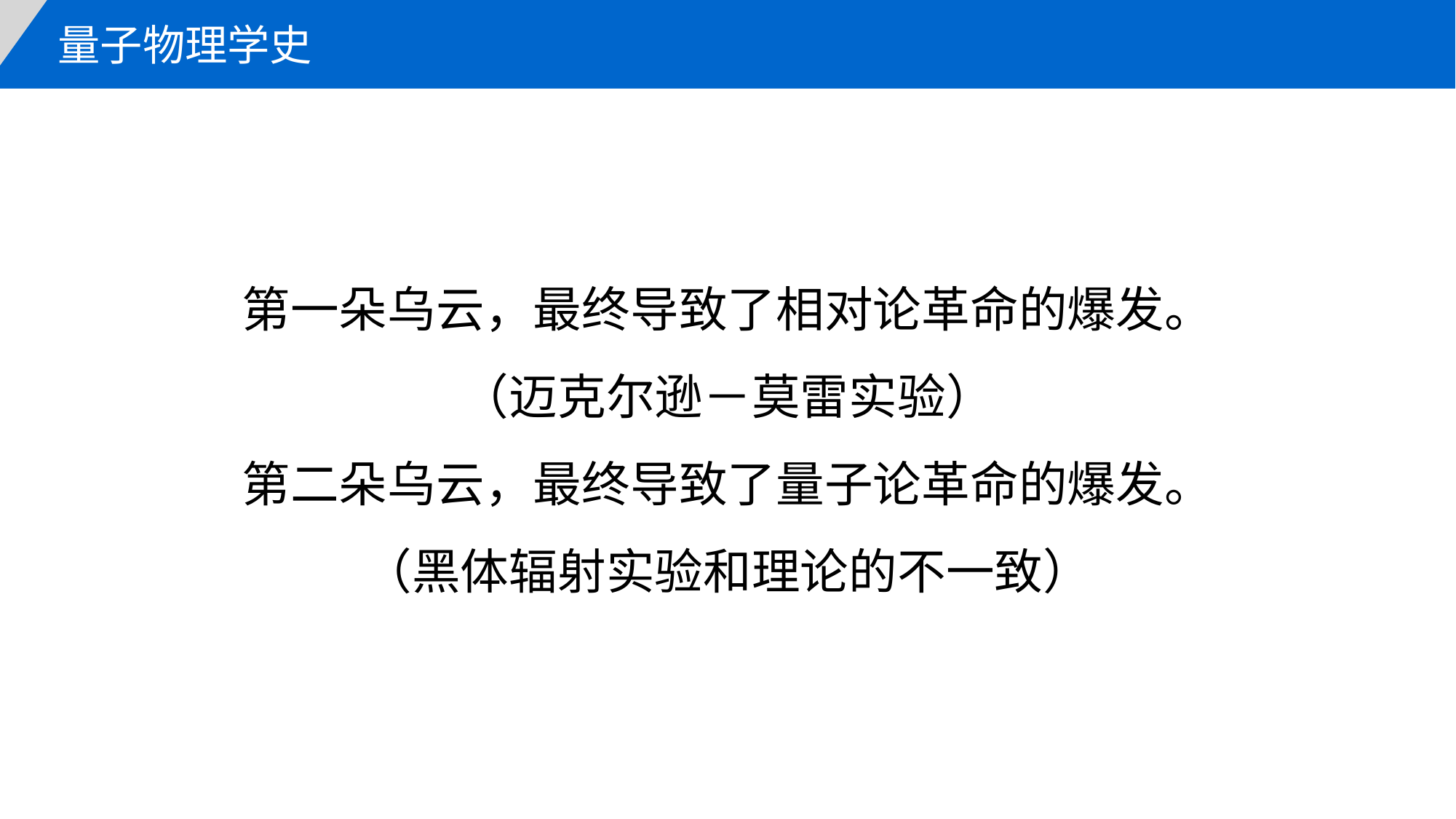

量子物理学史
第一朵乌云，最终导致了相对论革命的爆发。
（迈克尔逊－莫雷实验）
第二朵乌云，最终导致了量子论革命的爆发。
（黑体辐射实验和理论的不一致）